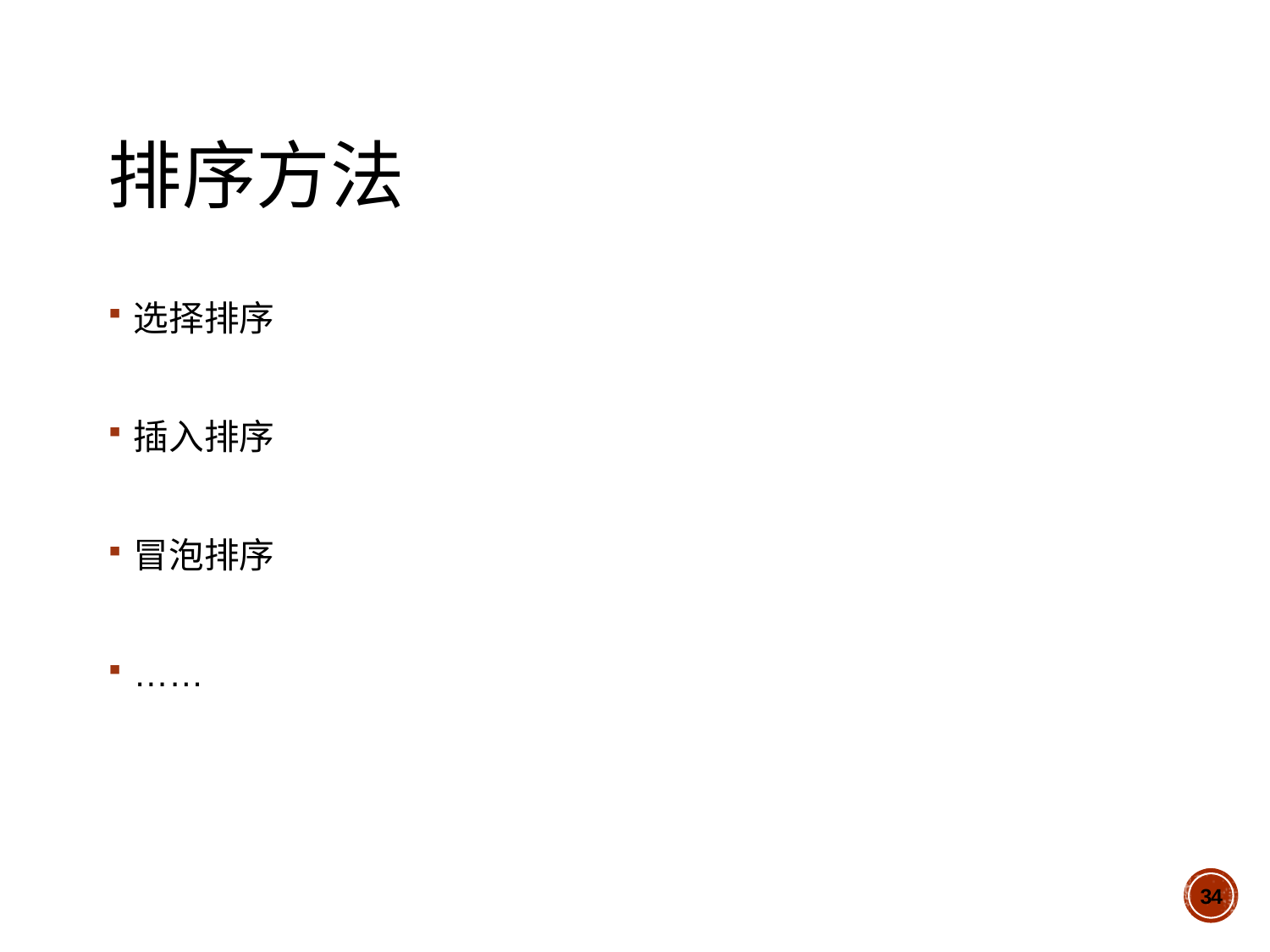

# 排序方法
选择排序

插入排序

冒泡排序

……
34